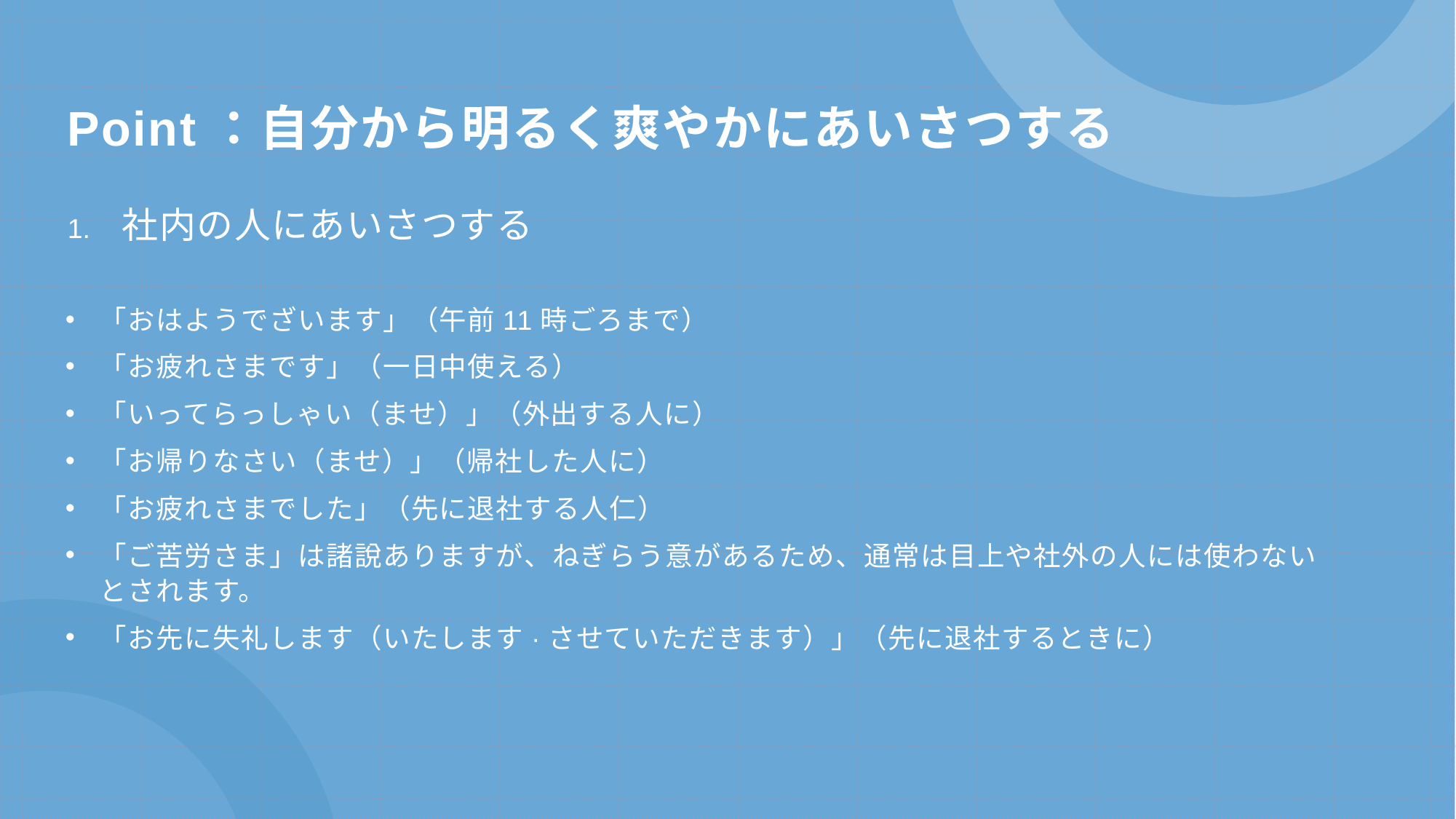

# Point：自分から明るく爽やかにあいさつする
社内の人にあいさつする
「おはようでざいます」（午前11時ごろまで）
「お疲れさまです」（一日中使える）
「いってらっしゃい（ませ）」（外出する人に）
「お帰りなさい（ませ）」（帰社した人に）
「お疲れさまでした」（先に退社する人仁）
「ご苦労さま」は諸說ありますが、ねぎらう意があるため、通常は目上や社外の人には使わないとされます。
「お先に失礼します（いたします·させていただきます）」（先に退社するときに）